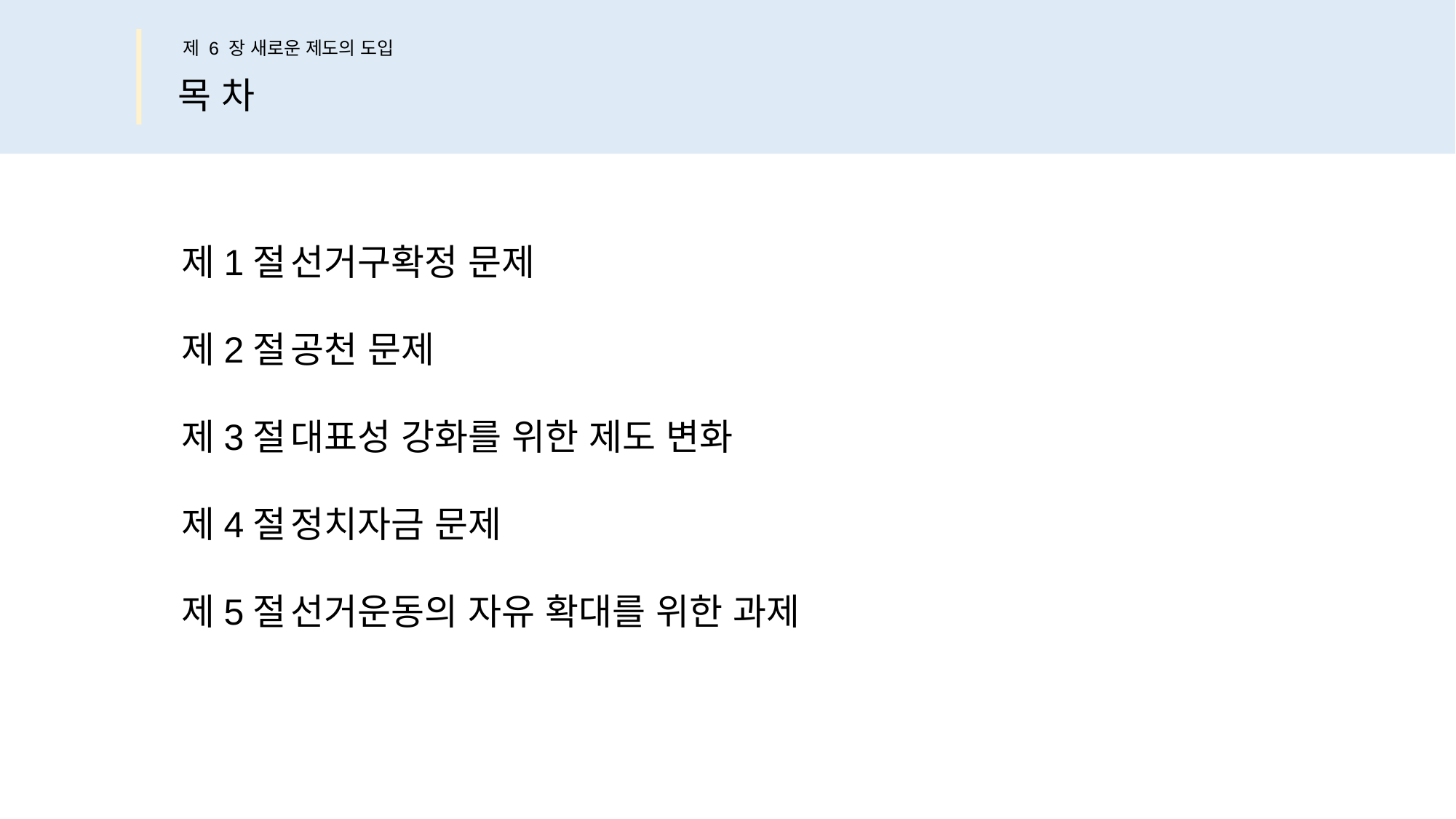

제 6 장 새로운 제도의 도입
목 차
제1절	선거구확정 문제
제2절	공천 문제
제3절	대표성 강화를 위한 제도 변화
제4절	정치자금 문제
제5절	선거운동의 자유 확대를 위한 과제